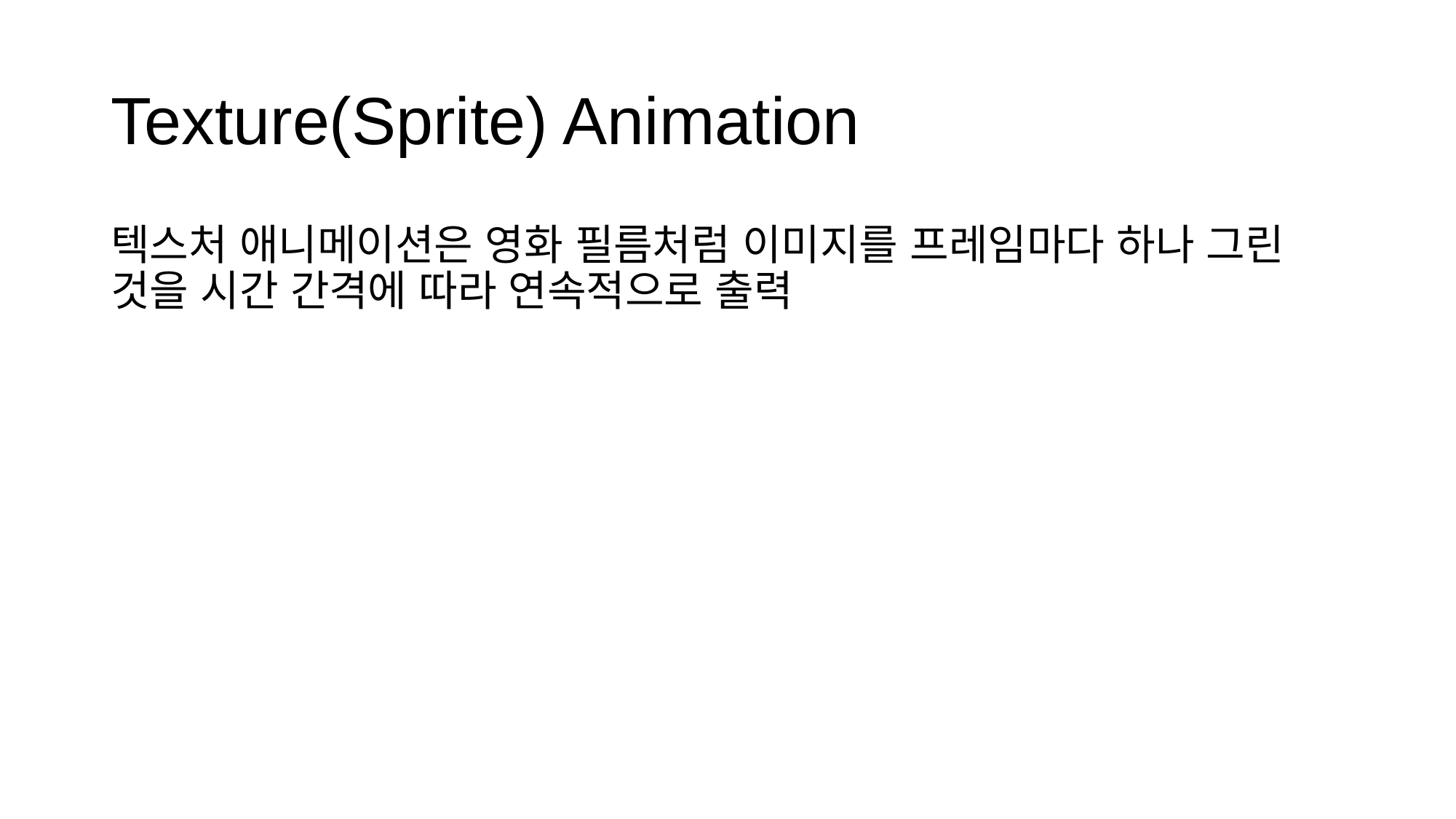

# Texture(Sprite) Animation
텍스처 애니메이션은 영화 필름처럼 이미지를 프레임마다 하나 그린 것을 시간 간격에 따라 연속적으로 출력